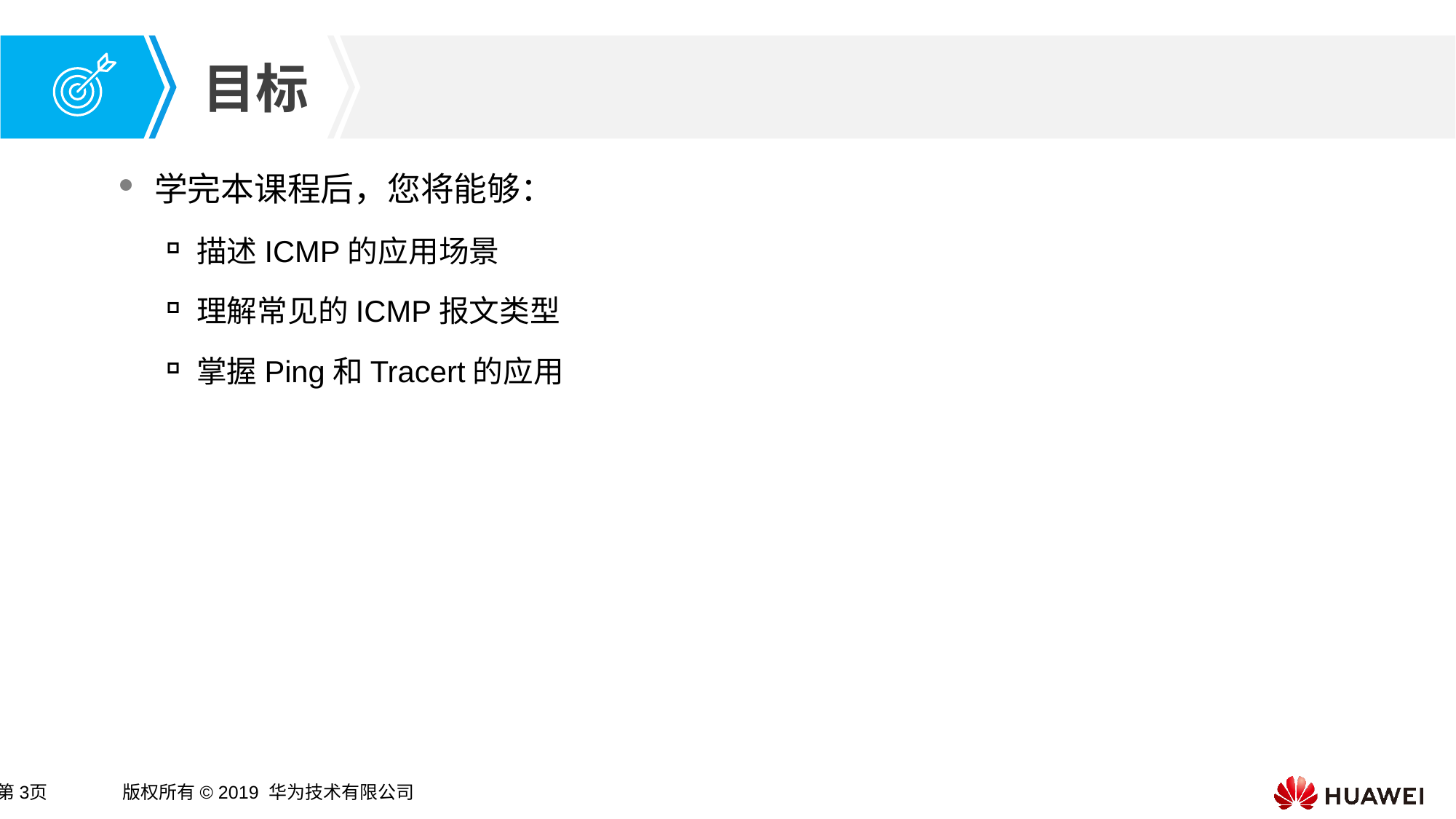

学完本课程后，您将能够：
描述ICMP的应用场景
理解常见的ICMP报文类型
掌握Ping和Tracert的应用